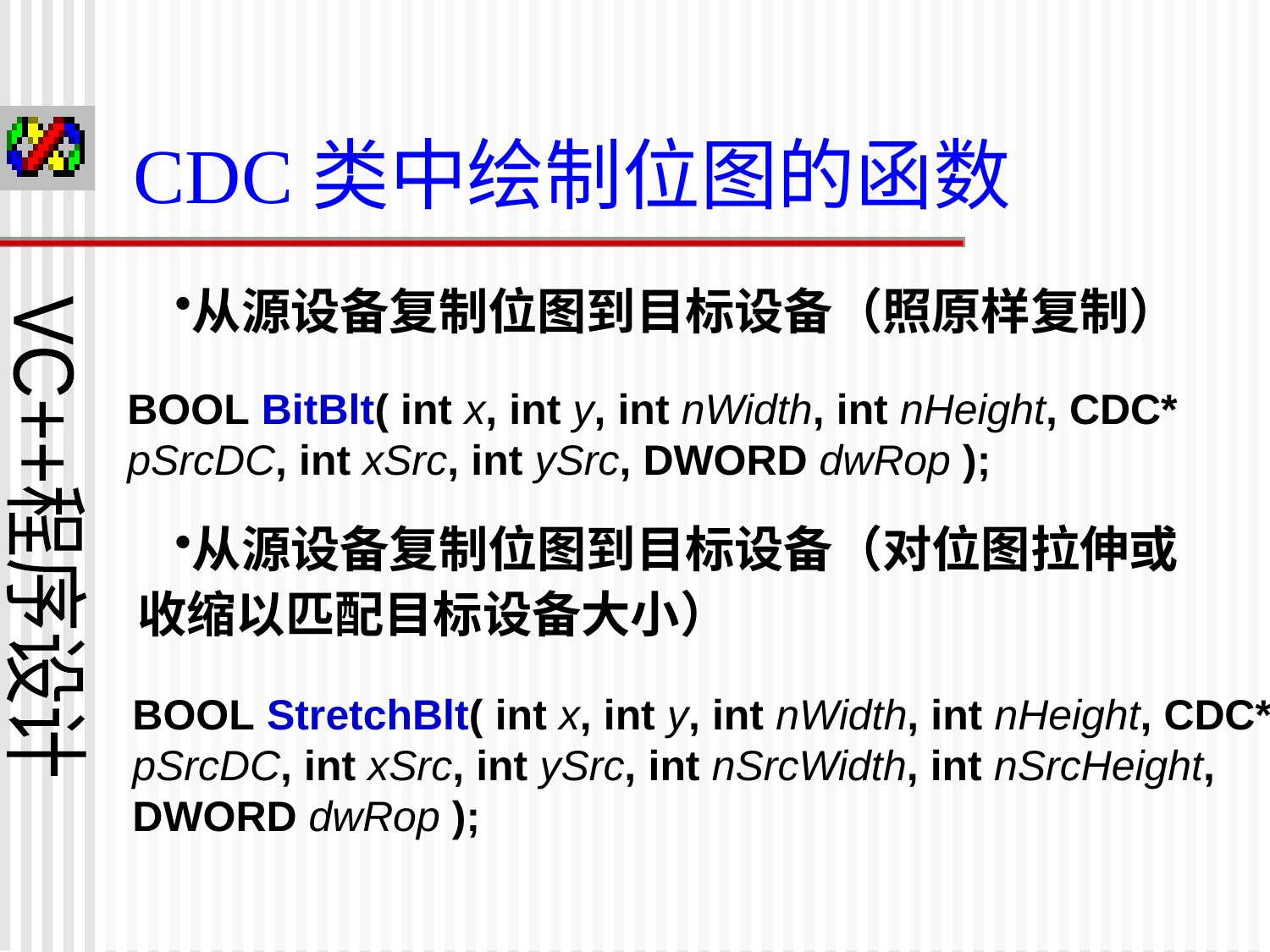

CDC类中绘制位图的函数
从源设备复制位图到目标设备（照原样复制）
BOOL BitBlt( int x, int y, int nWidth, int nHeight, CDC* pSrcDC, int xSrc, int ySrc, DWORD dwRop );
从源设备复制位图到目标设备（对位图拉伸或收缩以匹配目标设备大小）
BOOL StretchBlt( int x, int y, int nWidth, int nHeight, CDC* pSrcDC, int xSrc, int ySrc, int nSrcWidth, int nSrcHeight, DWORD dwRop );